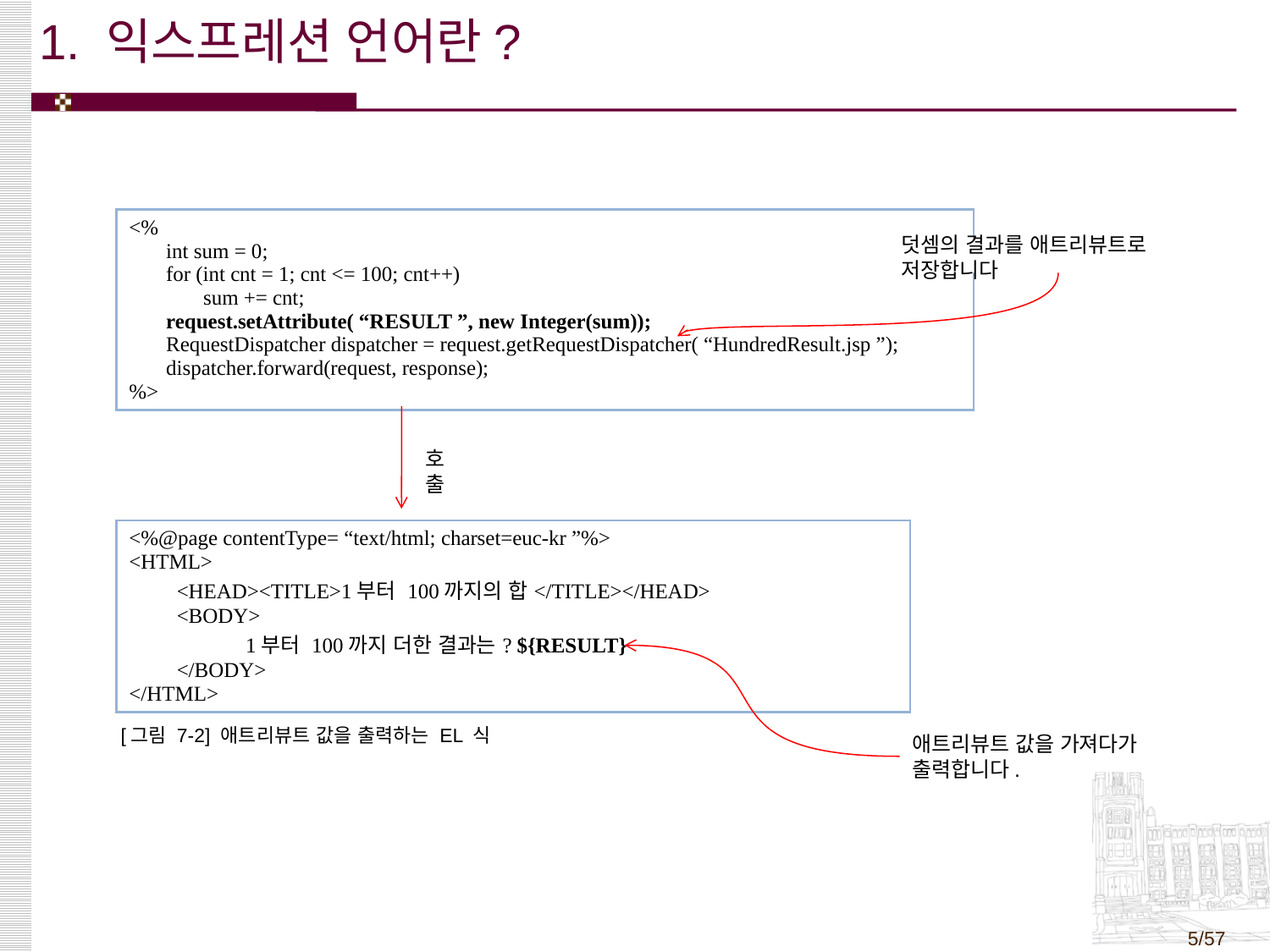

# 1. 익스프레션 언어란?

| <% int sum = 0; for (int cnt = 1; cnt <= 100; cnt++) sum += cnt; request.setAttribute( “RESULT ”, new Integer(sum)); RequestDispatcher dispatcher = request.getRequestDispatcher( “HundredResult.jsp ”); dispatcher.forward(request, response); %> |
| --- |
덧셈의 결과를 애트리뷰트로 저장합니다
호출
| <%@page contentType= “text/html; charset=euc-kr ”%> <HTML> <HEAD><TITLE>1부터 100까지의 합</TITLE></HEAD> <BODY> 1부터 100까지 더한 결과는? ${RESULT} </BODY> </HTML> |
| --- |
[그림 7-2] 애트리뷰트 값을 출력하는 EL 식
애트리뷰트 값을 가져다가 출력합니다.